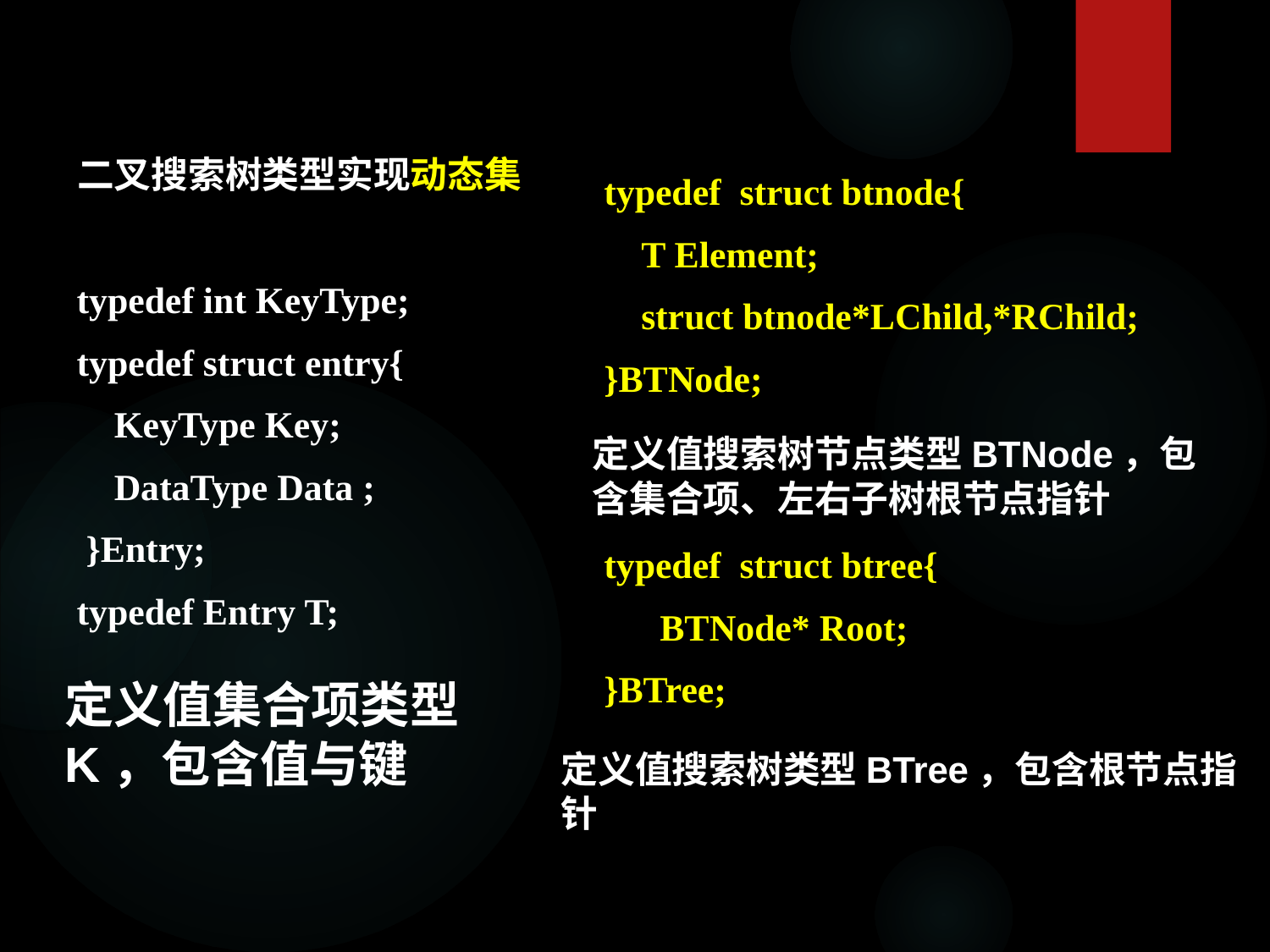

二叉搜索树类型实现动态集

typedef  struct btnode{
    T Element;
    struct btnode*LChild,*RChild;
}BTNode;

typedef  struct btree{
      BTNode* Root;
}BTree;
typedef int KeyType;
typedef struct entry{
    KeyType Key;
    DataType Data ;
 }Entry;
typedef Entry T;

定义值搜索树节点类型BTNode，包含集合项、左右子树根节点指针
定义值集合项类型 K，包含值与键
定义值搜索树类型BTree，包含根节点指针